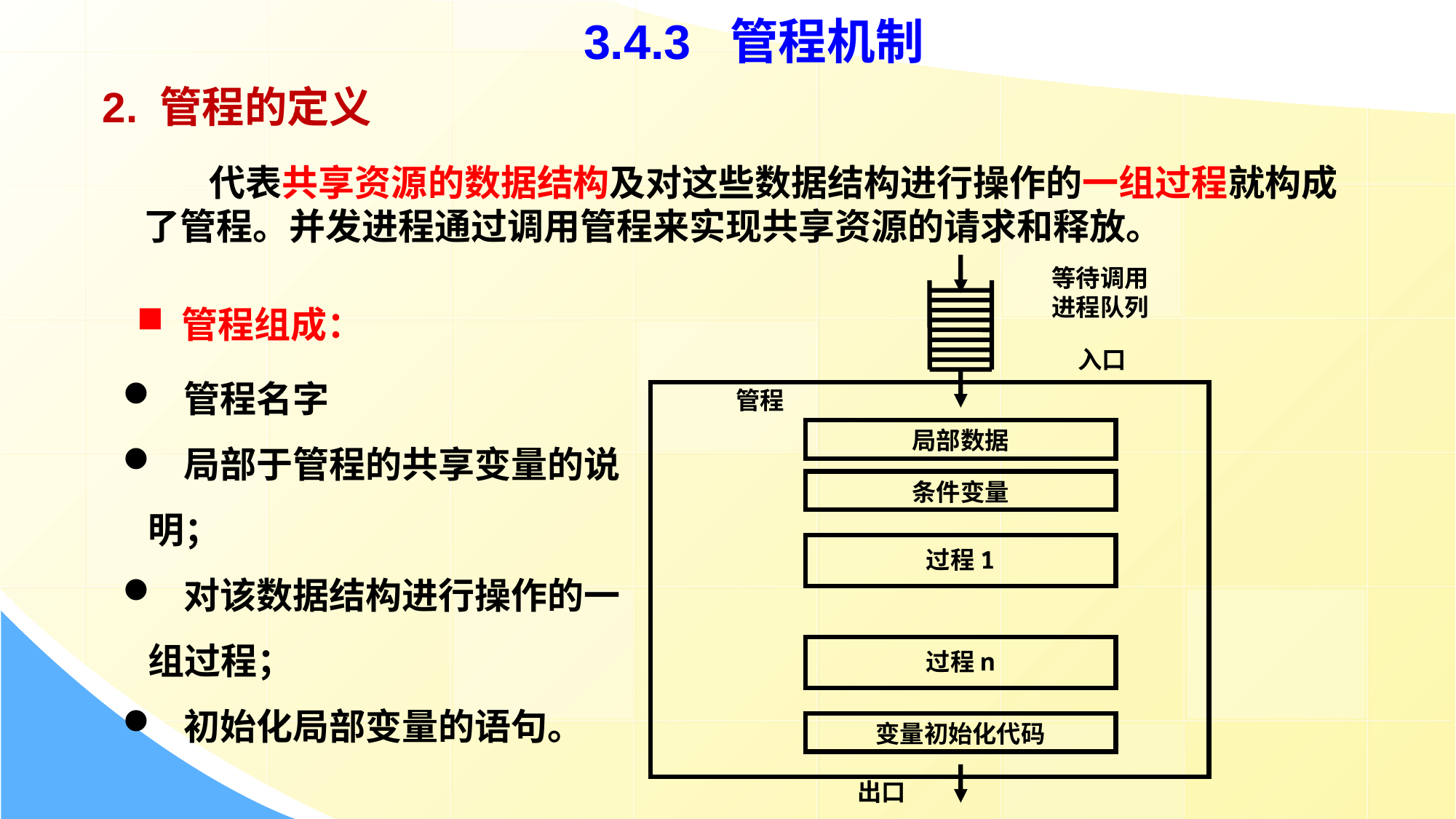

3.4.3  管程机制
2. 管程的定义
       代表共享资源的数据结构及对这些数据结构进行操作的一组过程就构成了管程。并发进程通过调用管程来实现共享资源的请求和释放。

等待调用
进程队列

入口

管程

局部数据
条件变量
过程1
过程n
变量初始化代码

出口

 管程组成：
  管程名字
  局部于管程的共享变量的说明；
  对该数据结构进行操作的一组过程；
  初始化局部变量的语句。